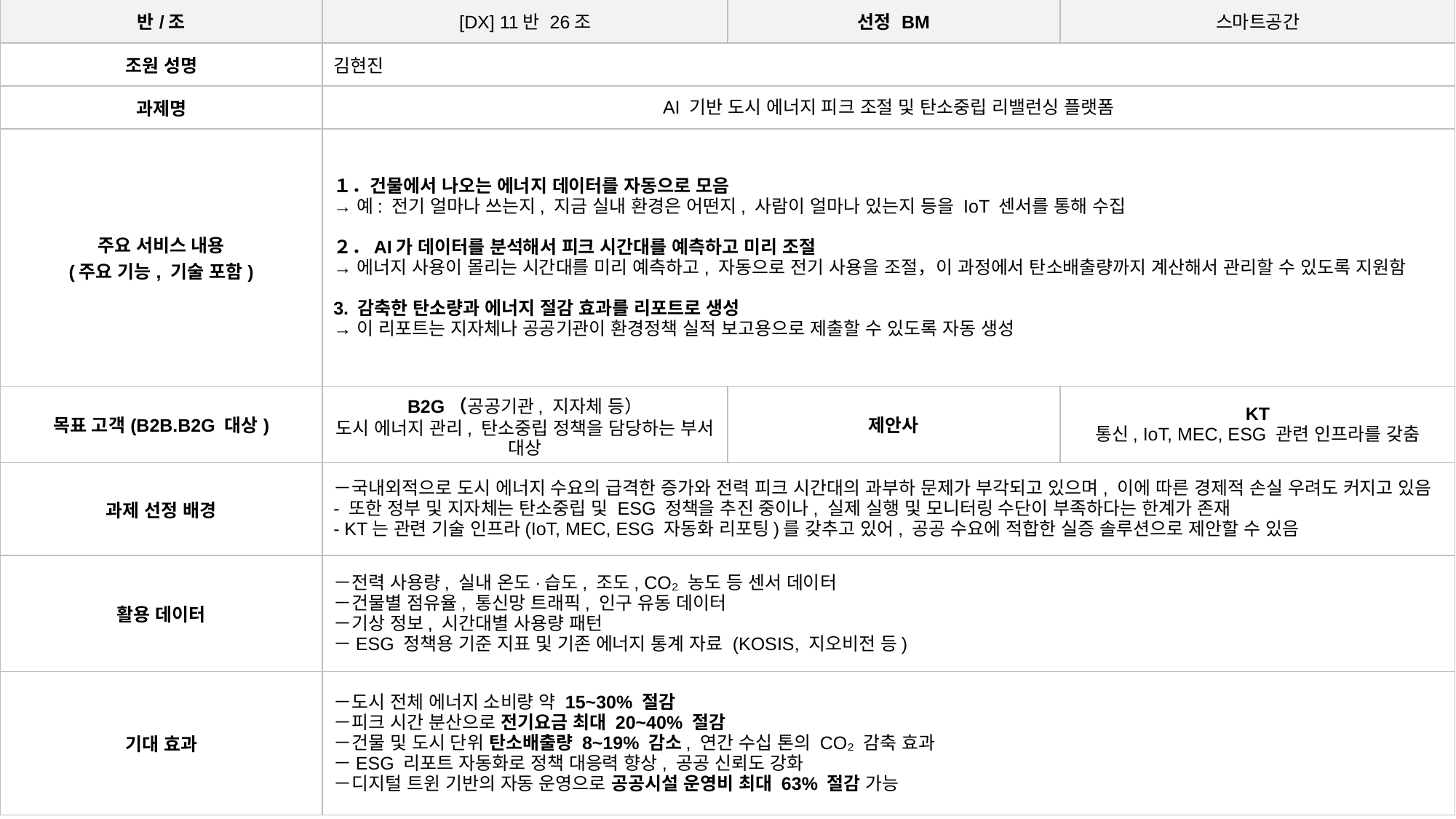

| 반/조 | [DX] 11반 26조 | 선정 BM | 스마트공간 |
| --- | --- | --- | --- |
| 조원 성명 | 김현진 |  |  |
| 과제명 | AI 기반 도시 에너지 피크 조절 및 탄소중립 리밸런싱 플랫폼 |  |  |
| 주요 서비스 내용 (주요 기능, 기술 포함) | １．건물에서 나오는 에너지 데이터를 자동으로 모음 → 예: 전기 얼마나 쓰는지, 지금 실내 환경은 어떤지, 사람이 얼마나 있는지 등을 IoT 센서를 통해 수집 ２．AI가 데이터를 분석해서 피크 시간대를 예측하고 미리 조절 → 에너지 사용이 몰리는 시간대를 미리 예측하고, 자동으로 전기 사용을 조절，이 과정에서 탄소배출량까지 계산해서 관리할 수 있도록 지원함 3. 감축한 탄소량과 에너지 절감 효과를 리포트로 생성 → 이 리포트는 지자체나 공공기관이 환경정책 실적 보고용으로 제출할 수 있도록 자동 생성 |  |  |
| 목표 고객(B2B.B2G 대상) | B2G（공공기관, 지자체 등） 도시 에너지 관리, 탄소중립 정책을 담당하는 부서 대상 | 제안사 | KT 통신, IoT, MEC, ESG 관련 인프라를 갖춤 |
| 과제 선정 배경 | －국내외적으로 도시 에너지 수요의 급격한 증가와 전력 피크 시간대의 과부하 문제가 부각되고 있으며, 이에 따른 경제적 손실 우려도 커지고 있음 - 또한 정부 및 지자체는 탄소중립 및 ESG 정책을 추진 중이나, 실제 실행 및 모니터링 수단이 부족하다는 한계가 존재 - KT는 관련 기술 인프라(IoT, MEC, ESG 자동화 리포팅)를 갖추고 있어, 공공 수요에 적합한 실증 솔루션으로 제안할 수 있음 |  |  |
| 활용 데이터 | －전력 사용량, 실내 온도·습도, 조도, CO₂ 농도 등 센서 데이터 －건물별 점유율, 통신망 트래픽, 인구 유동 데이터 －기상 정보, 시간대별 사용량 패턴 －ESG 정책용 기준 지표 및 기존 에너지 통계 자료 (KOSIS, 지오비전 등) |  |  |
| 기대 효과 | －도시 전체 에너지 소비량 약 15~30% 절감 －피크 시간 분산으로 전기요금 최대 20~40% 절감 －건물 및 도시 단위 탄소배출량 8~19% 감소, 연간 수십 톤의 CO₂ 감축 효과 －ESG 리포트 자동화로 정책 대응력 향상, 공공 신뢰도 강화 －디지털 트윈 기반의 자동 운영으로 공공시설 운영비 최대 63% 절감 가능 |  |  |